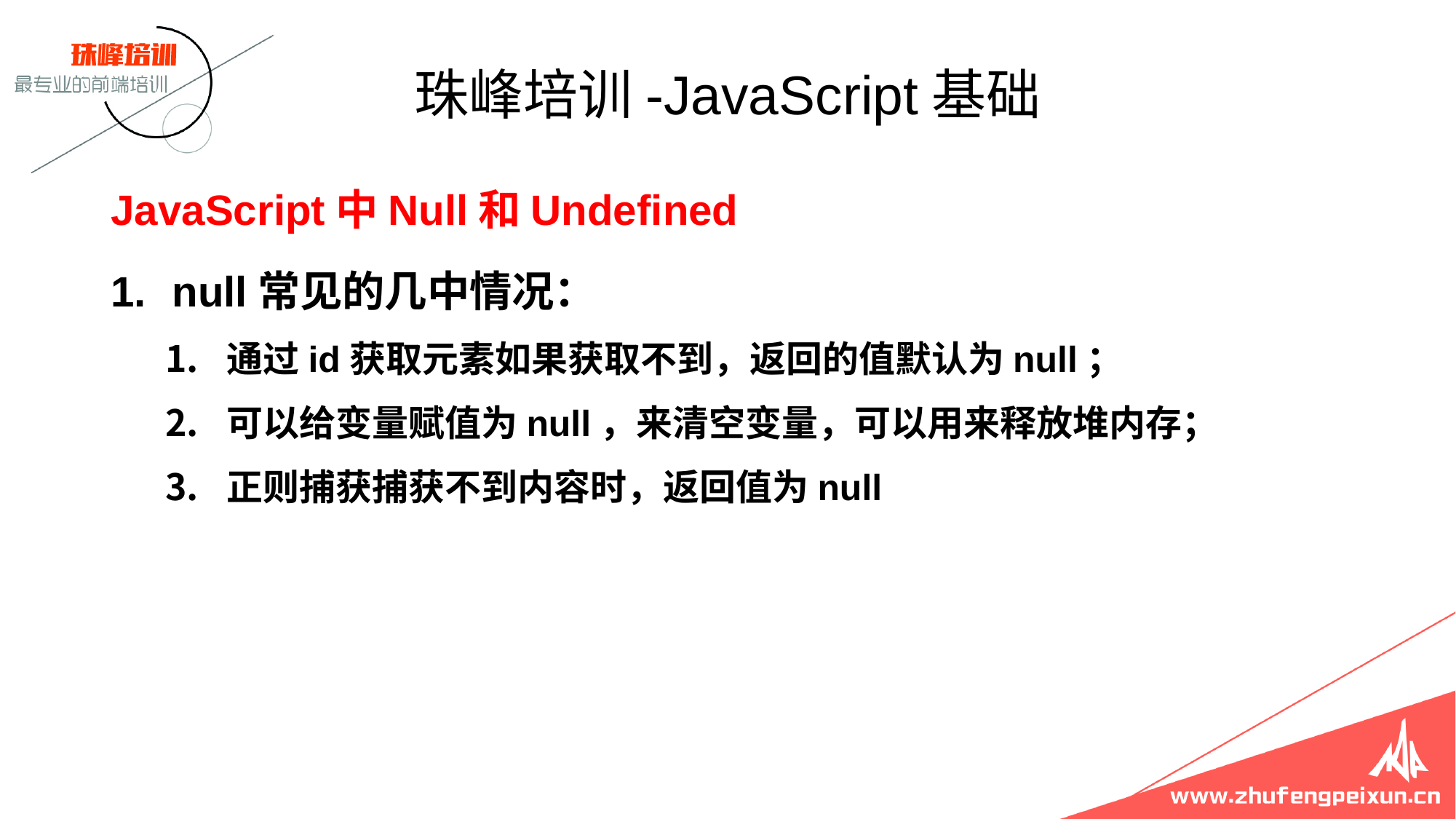

# 珠峰培训-JavaScript基础
JavaScript中Null和Undefined
null常见的几中情况：
通过id获取元素如果获取不到，返回的值默认为null；
可以给变量赋值为null，来清空变量，可以用来释放堆内存；
正则捕获捕获不到内容时，返回值为null